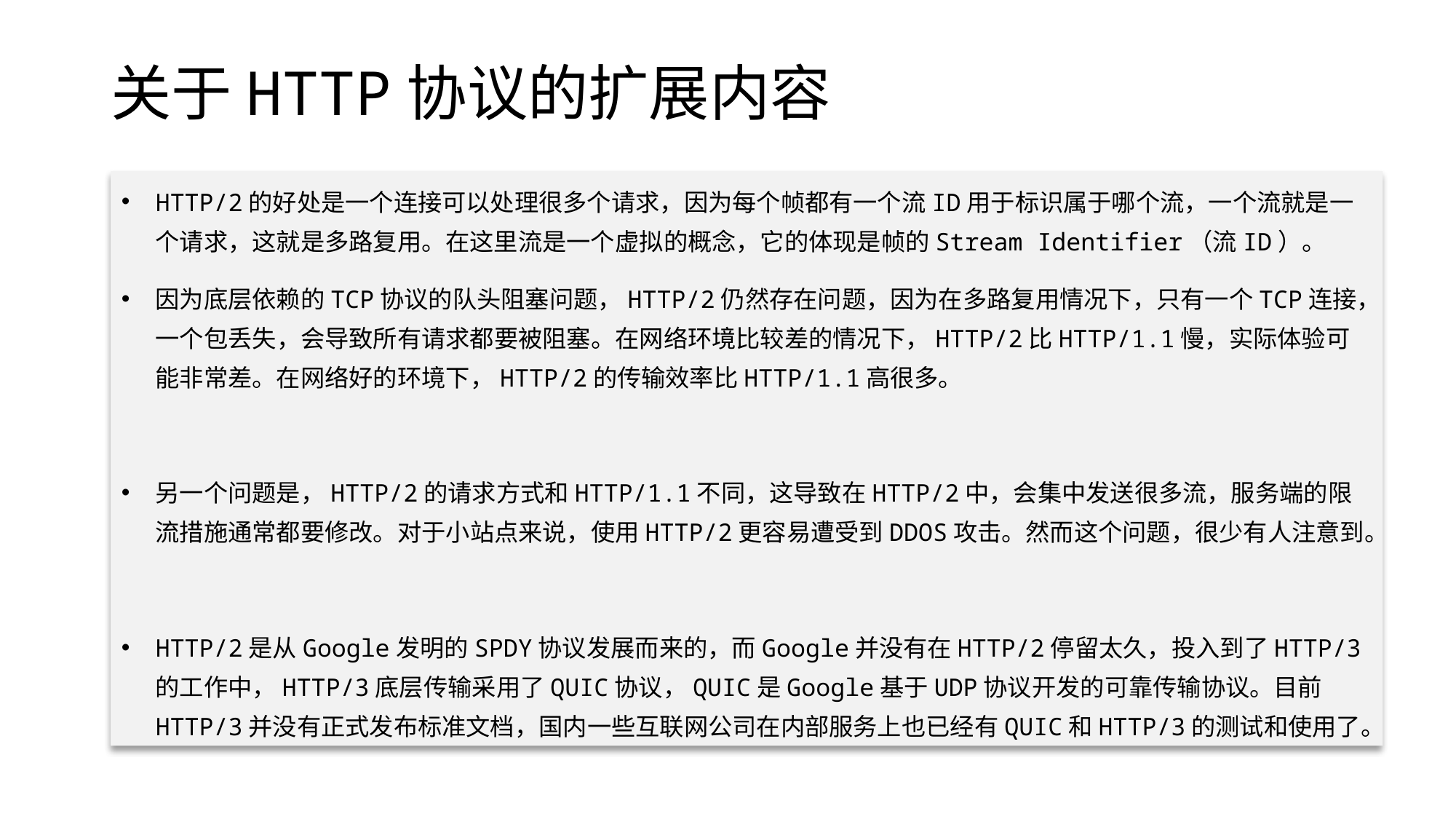

# 关于HTTP协议的扩展内容
HTTP/2的好处是一个连接可以处理很多个请求，因为每个帧都有一个流ID用于标识属于哪个流，一个流就是一个请求，这就是多路复用。在这里流是一个虚拟的概念，它的体现是帧的Stream Identifier（流ID）。
因为底层依赖的TCP协议的队头阻塞问题，HTTP/2仍然存在问题，因为在多路复用情况下，只有一个TCP连接，一个包丢失，会导致所有请求都要被阻塞。在网络环境比较差的情况下，HTTP/2比HTTP/1.1慢，实际体验可能非常差。在网络好的环境下，HTTP/2的传输效率比HTTP/1.1高很多。

另一个问题是，HTTP/2的请求方式和HTTP/1.1不同，这导致在HTTP/2中，会集中发送很多流，服务端的限流措施通常都要修改。对于小站点来说，使用HTTP/2更容易遭受到DDOS攻击。然而这个问题，很少有人注意到。

HTTP/2是从Google发明的SPDY协议发展而来的，而Google并没有在HTTP/2停留太久，投入到了HTTP/3的工作中，HTTP/3底层传输采用了QUIC协议，QUIC是Google基于UDP协议开发的可靠传输协议。目前HTTP/3并没有正式发布标准文档，国内一些互联网公司在内部服务上也已经有QUIC和HTTP/3的测试和使用了。